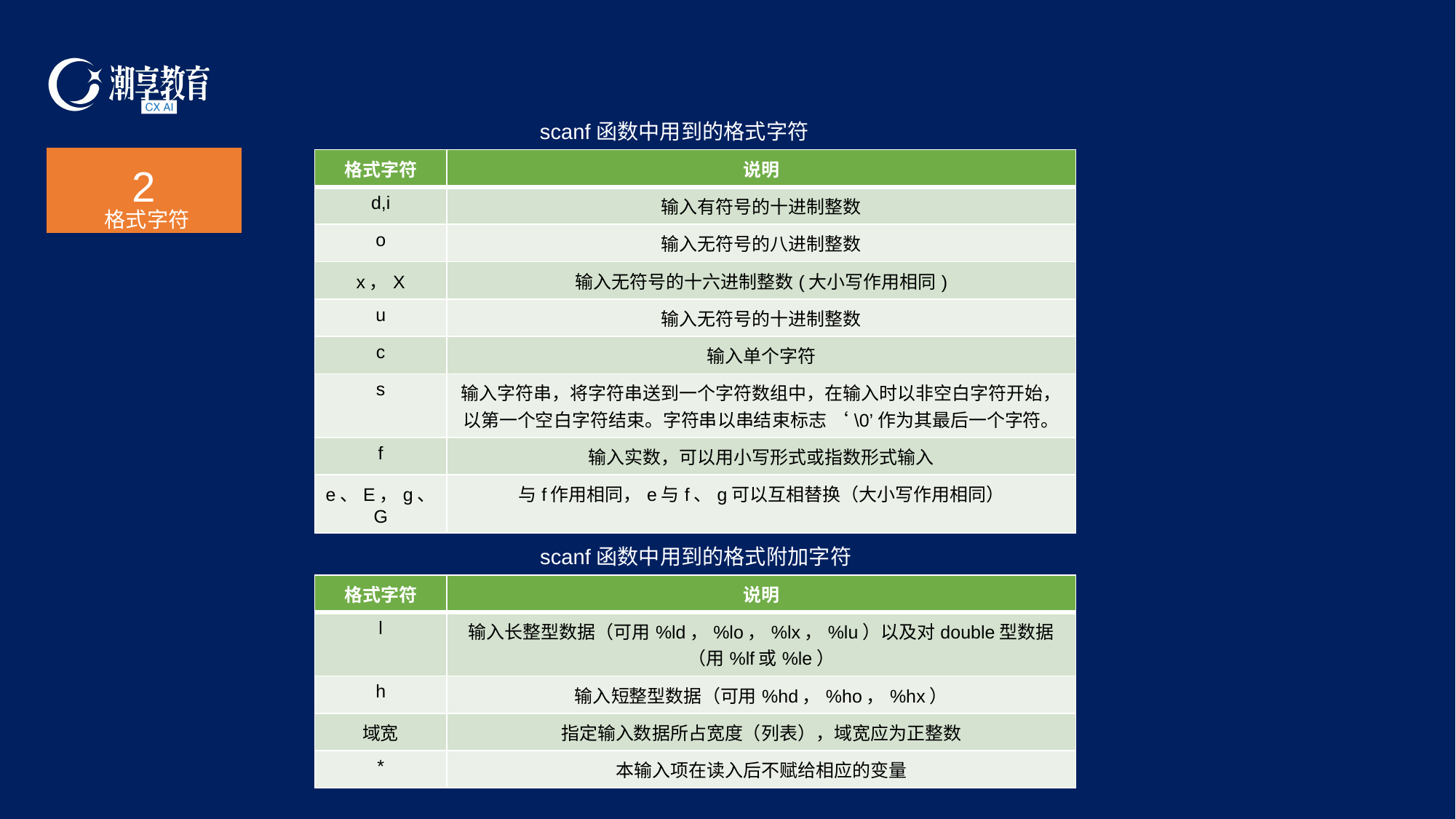

scanf函数中用到的格式字符

2
格式字符
| 格式字符 | 说明 |
| --- | --- |
| d,i | 输入有符号的十进制整数 |
| o | 输入无符号的八进制整数 |
| x，X | 输入无符号的十六进制整数(大小写作用相同) |
| u | 输入无符号的十进制整数 |
| c | 输入单个字符 |
| s | 输入字符串，将字符串送到一个字符数组中，在输入时以非空白字符开始，以第一个空白字符结束。字符串以串结束标志 ‘\0’作为其最后一个字符。 |
| f | 输入实数，可以用小写形式或指数形式输入 |
| e、E，g、G | 与f作用相同，e与f、g可以互相替换（大小写作用相同） |
scanf函数中用到的格式附加字符
| 格式字符 | 说明 |
| --- | --- |
| l | 输入长整型数据（可用%ld，%lo，%lx，%lu）以及对double型数据（用%lf或%le） |
| h | 输入短整型数据（可用%hd，%ho，%hx） |
| 域宽 | 指定输入数据所占宽度（列表），域宽应为正整数 |
| \* | 本输入项在读入后不赋给相应的变量 |